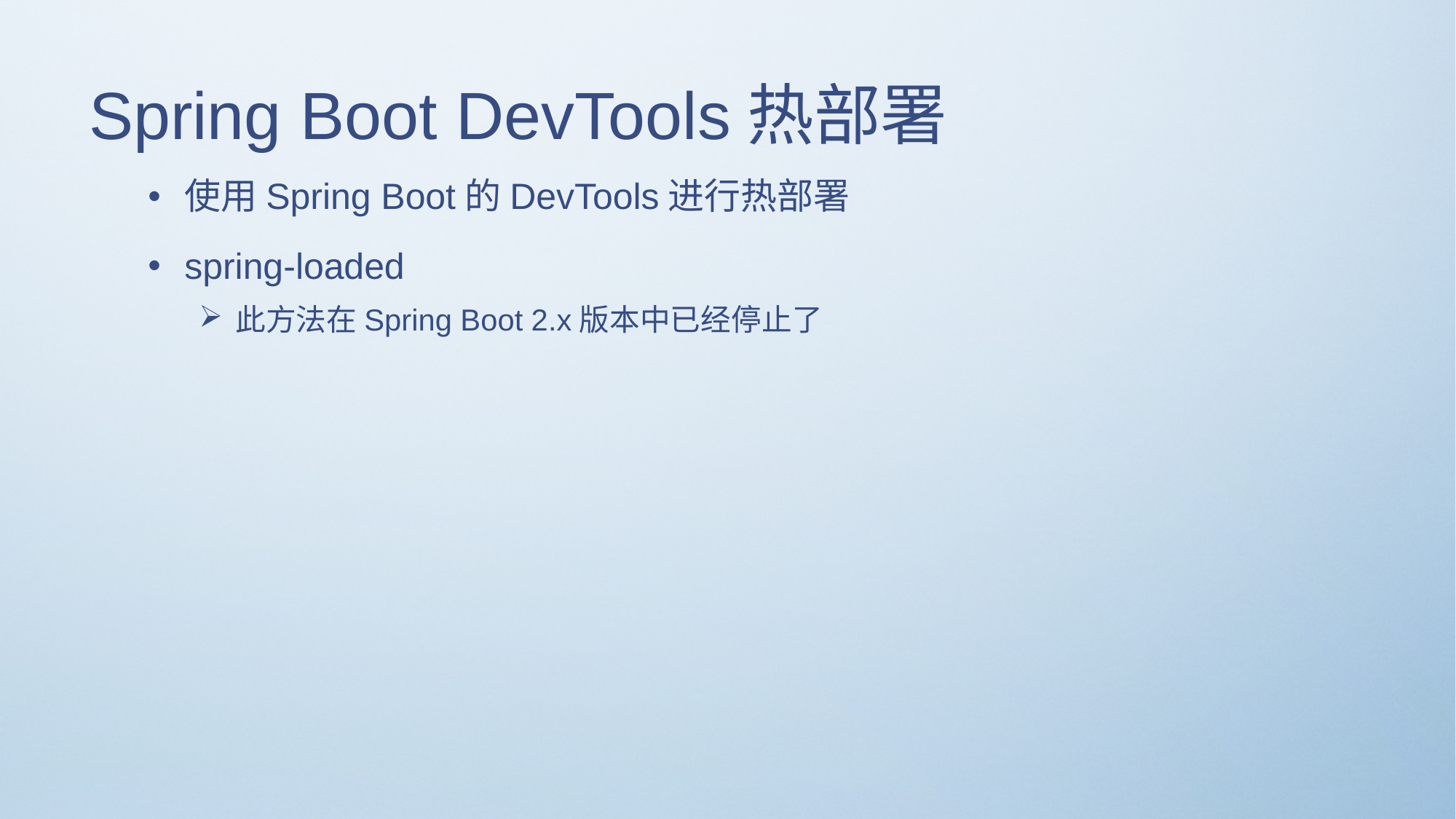

# Spring Boot DevTools热部署
使用Spring Boot的DevTools进行热部署
spring-loaded
此方法在Spring Boot 2.x版本中已经停止了